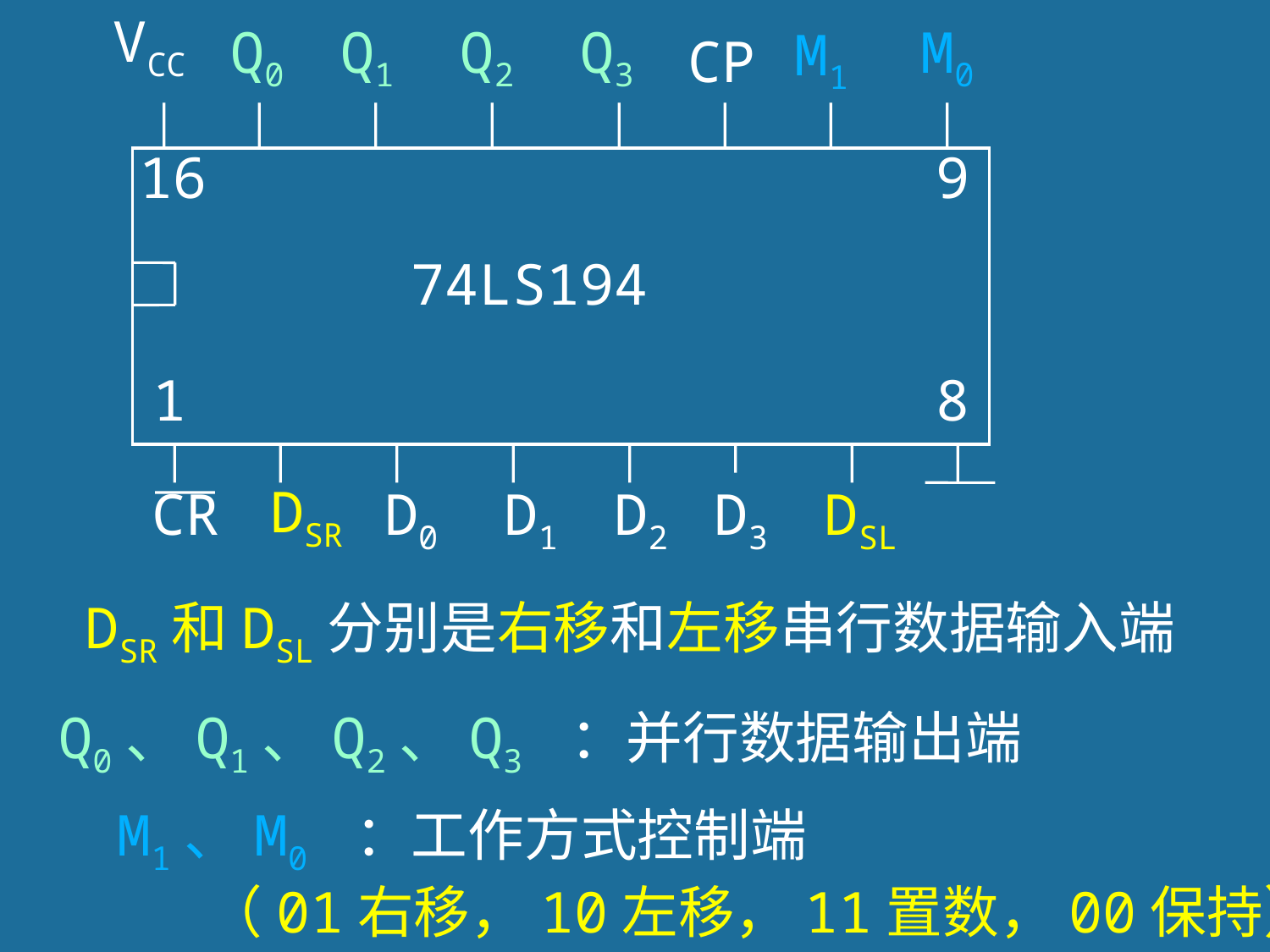

VCC
Q0
Q1
Q2
Q3
M0
M1
CP

16
9

74LS194

1
8

DSR
CR
D0
D1
D2
D3
DSL

DSR和DSL分别是右移和左移串行数据输入端
Q0、Q1、Q2、Q3 ：并行数据输出端
M1、M0 ：工作方式控制端
       （01右移，10左移，11置数，00保持）
193